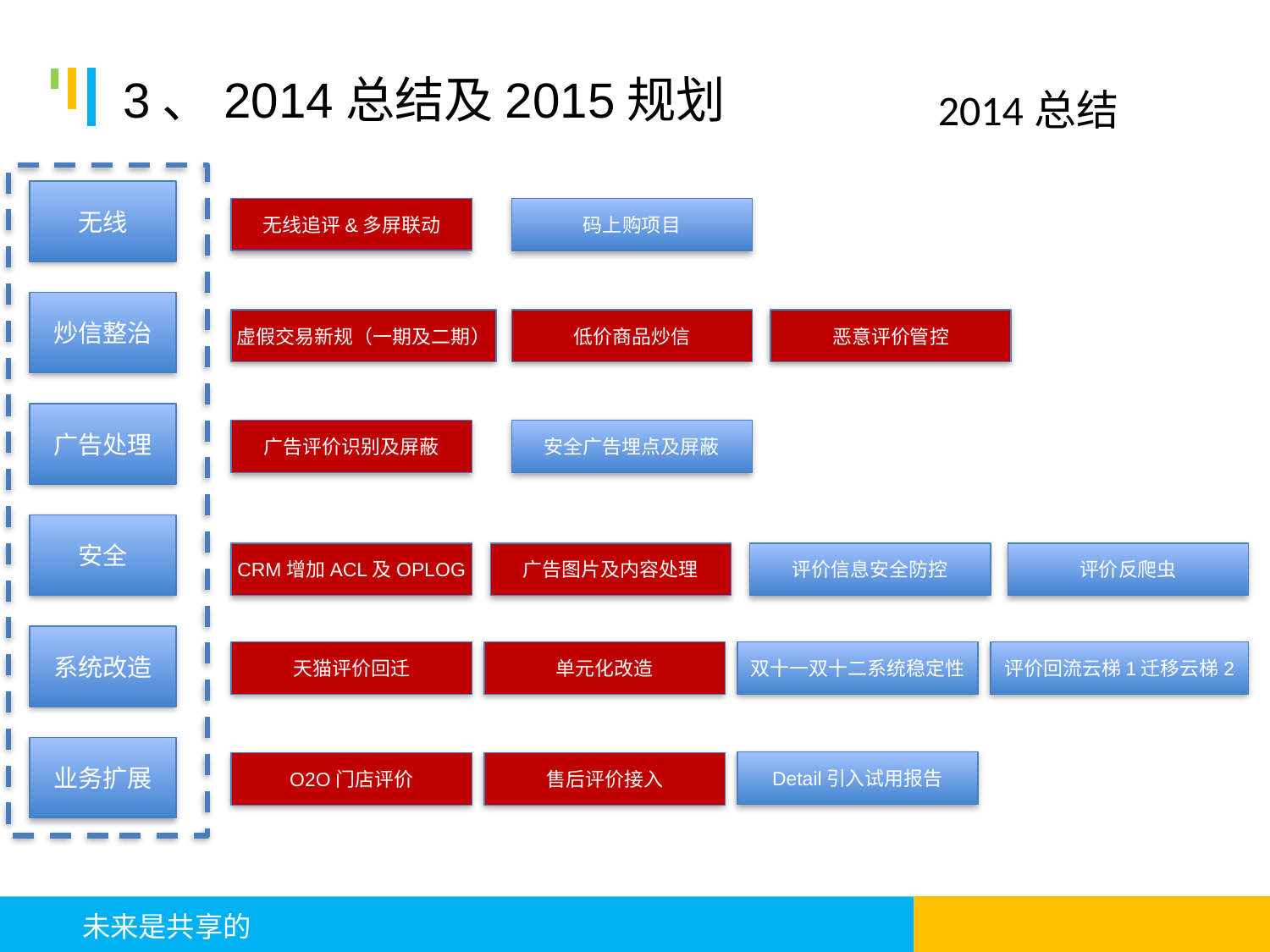

# 3、2014总结及2015规划

2014总结

无线

无线追评&多屏联动

码上购项目

炒信整治

虚假交易新规（一期及二期）

低价商品炒信

恶意评价管控

广告处理

广告评价识别及屏蔽

安全广告埋点及屏蔽

安全

CRM增加ACL及OPLOG

广告图片及内容处理

评价信息安全防控

评价反爬虫

系统改造

天猫评价回迁

单元化改造

双十一双十二系统稳定性

评价回流云梯1迁移云梯2

业务扩展

Detail引入试用报告

O2O门店评价

售后评价接入

            未来是共享的